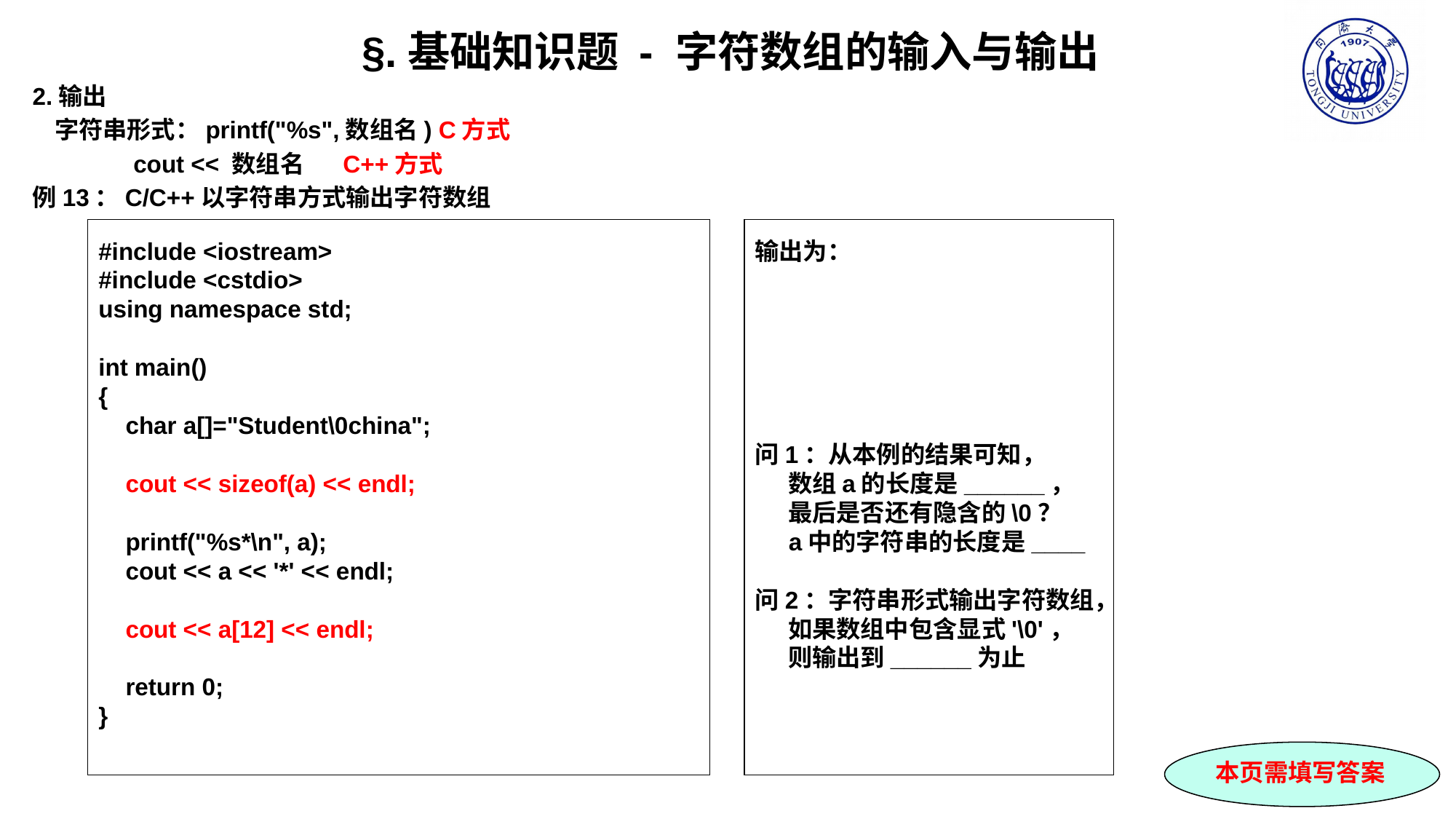

§.基础知识题 - 字符数组的输入与输出
2.输出
   字符串形式：printf("%s",数组名) C方式
               cout << 数组名      C++方式
例13：C/C++以字符串方式输出字符数组

#include <iostream>
#include <cstdio>
using namespace std;

int main()
{
    char a[]="Student\0china";

    cout << sizeof(a) << endl;

    printf("%s*\n", a);
    cout << a << '*' << endl;

    cout << a[12] << endl;

    return 0;
}

输出为：

问1：从本例的结果可知，
     数组a的长度是______，
     最后是否还有隐含的\0？
     a中的字符串的长度是____

问2：字符串形式输出字符数组，
     如果数组中包含显式'\0'，
     则输出到______为止

本页需填写答案